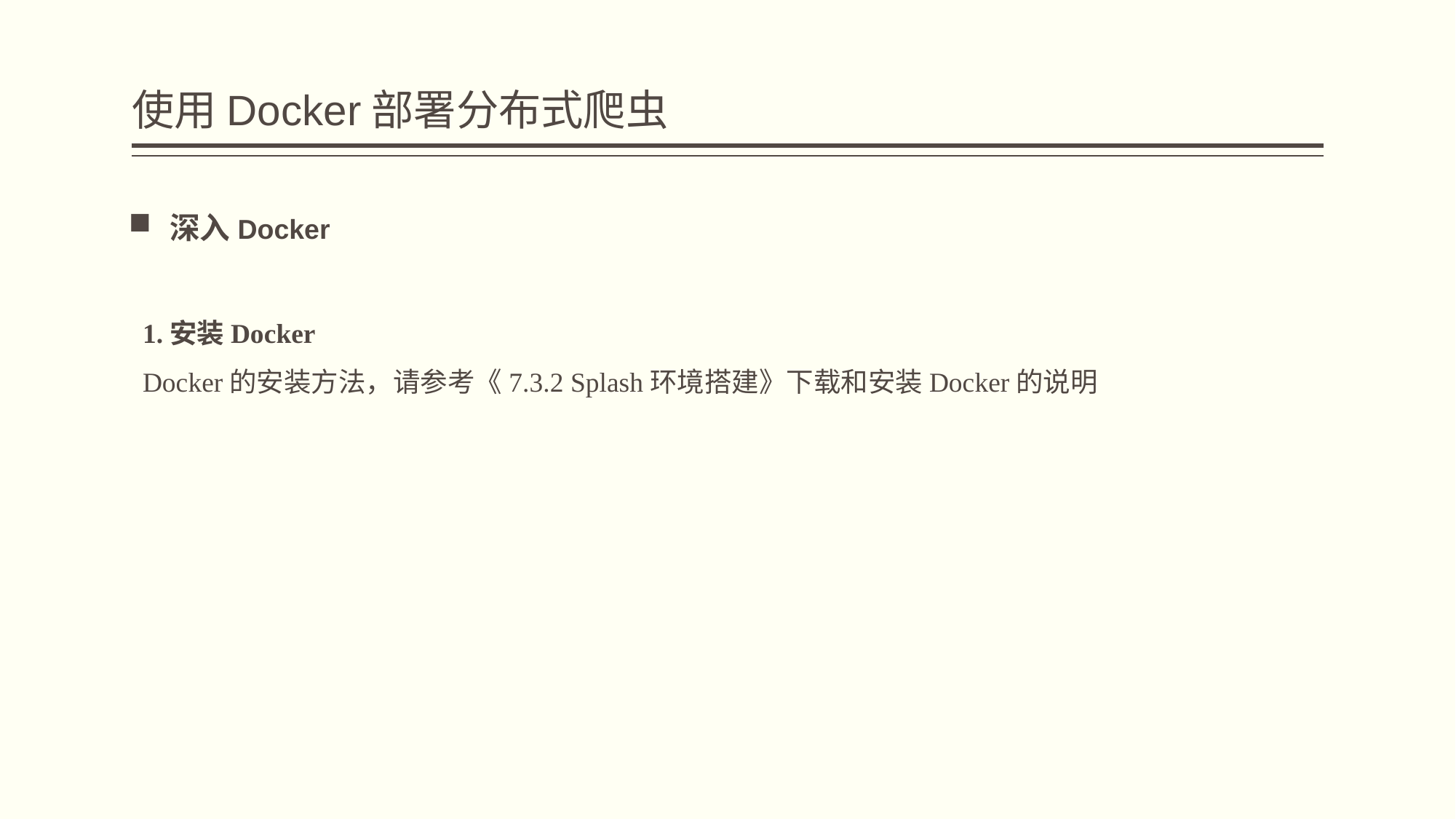

# 使用Docker部署分布式爬虫
深入Docker
1.安装Docker
Docker的安装方法，请参考《7.3.2 Splash环境搭建》下载和安装Docker的说明